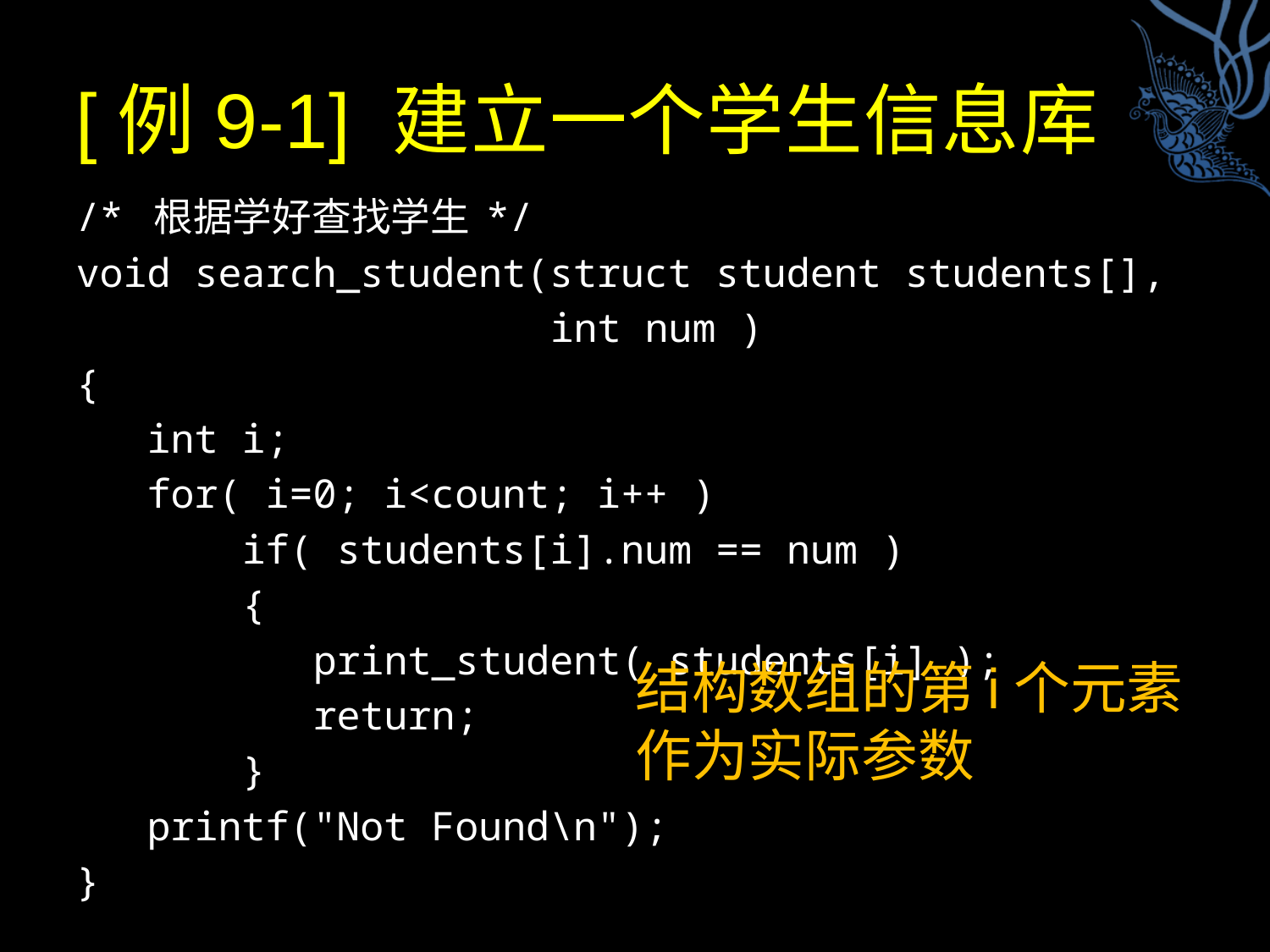

# [例9-1] 建立一个学生信息库
/* 根据学好查找学生 */
void search_student(struct student students[],
                    int num )
{
   int i;
   for( i=0; i<count; i++ )
       if( students[i].num == num )
       {
          print_student( students[i] );
          return;
       }
   printf("Not Found\n");
}

结构数组的第i个元素
作为实际参数